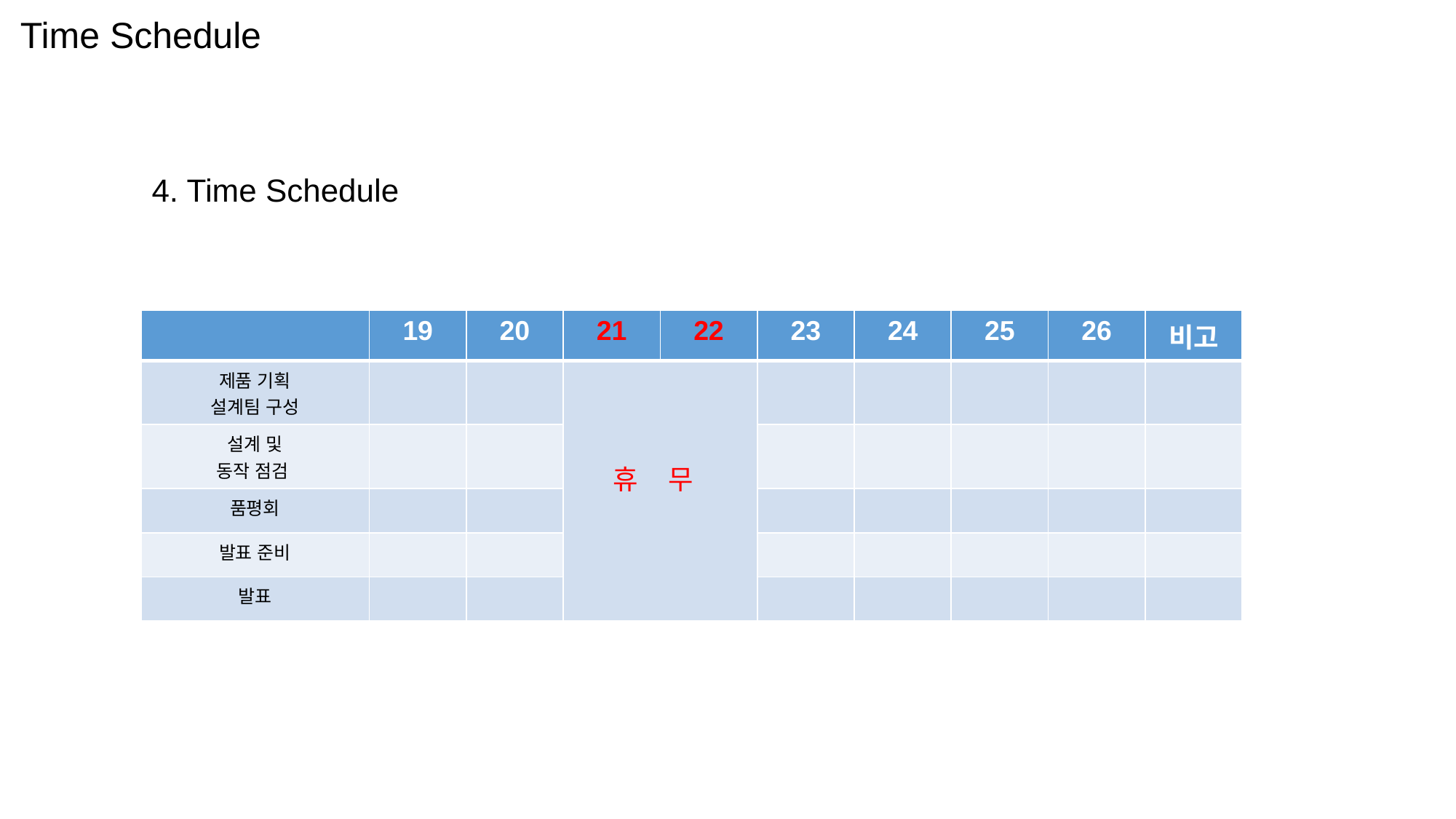

Time Schedule
# 4. Time Schedule
|  | 19 | 20 | 21 | 22 | 23 | 24 | 25 | 26 | 비고 |
| --- | --- | --- | --- | --- | --- | --- | --- | --- | --- |
| 제품 기획 설계팀 구성 |  |  | 휴 무 |  |  |  |  |  |  |
| 설계 및 동작 점검 |  |  |  |  |  |  |  |  |  |
| 품평회 |  |  |  |  |  |  |  |  |  |
| 발표 준비 |  |  |  |  |  |  |  |  |  |
| 발표 |  |  |  |  |  |  |  |  |  |